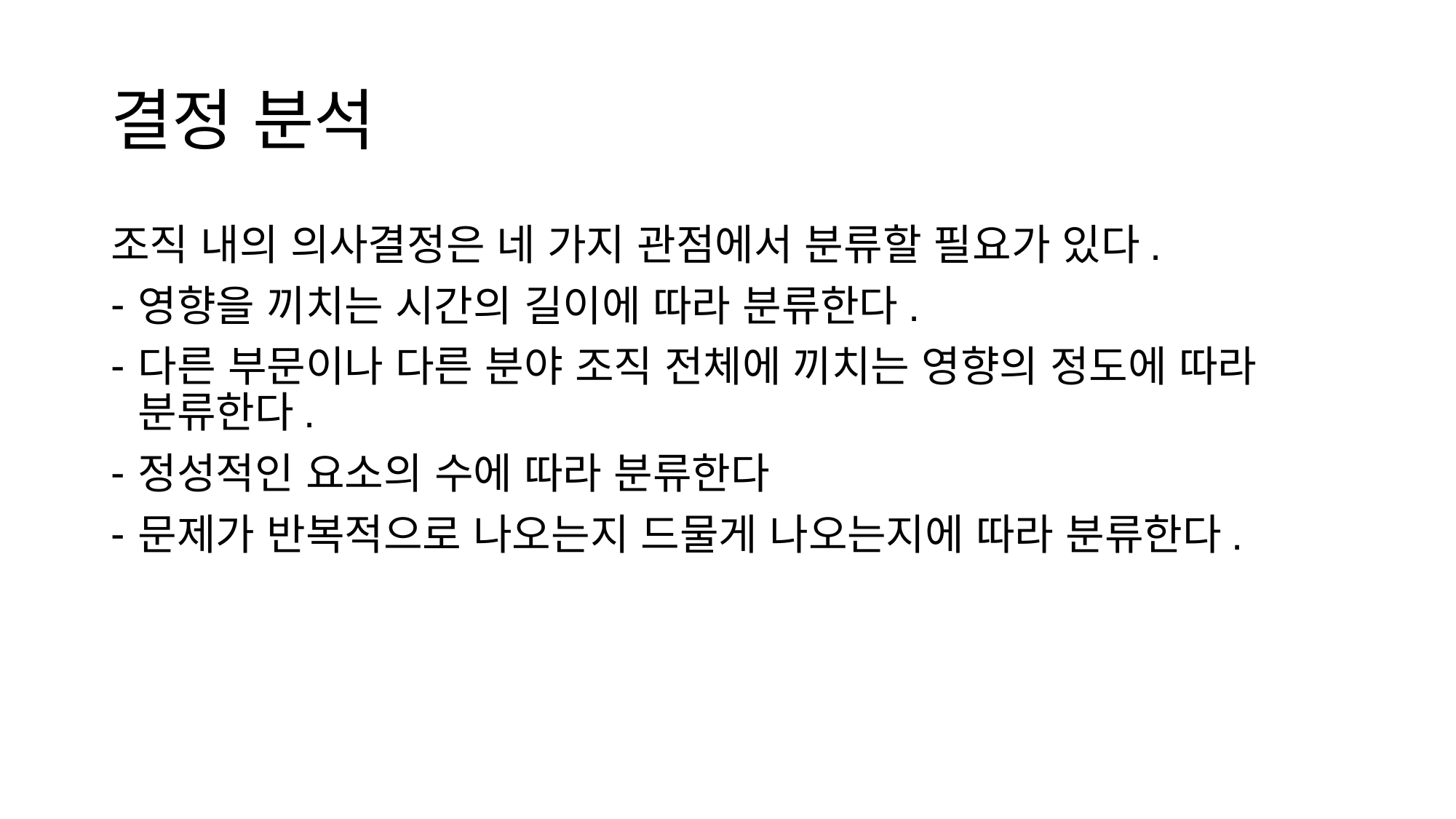

# 결정 분석
조직 내의 의사결정은 네 가지 관점에서 분류할 필요가 있다.
영향을 끼치는 시간의 길이에 따라 분류한다.
다른 부문이나 다른 분야 조직 전체에 끼치는 영향의 정도에 따라 분류한다.
정성적인 요소의 수에 따라 분류한다
문제가 반복적으로 나오는지 드물게 나오는지에 따라 분류한다.